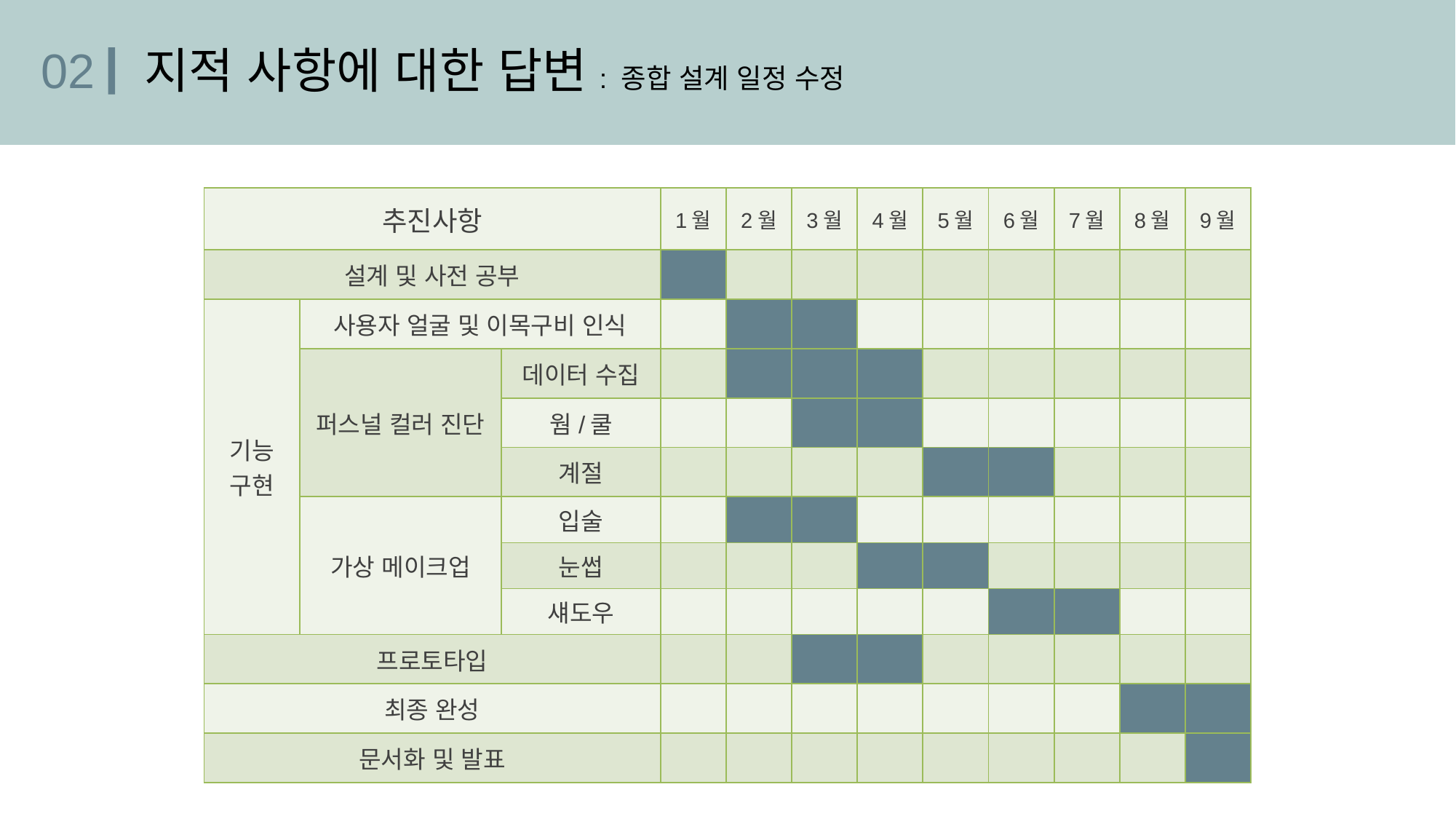

02
 지적 사항에 대한 답변: 종합 설계 일정 수정

| 추진사항 |  |  | 1월 | 2월 | 3월 | 4월 | 5월 | 6월 | 7월 | 8월 | 9월 |
| --- | --- | --- | --- | --- | --- | --- | --- | --- | --- | --- | --- |
| 설계 및 사전 공부 |  |  |  |  |  |  |  |  |  |  |  |
| 기능 구현 | 사용자 얼굴 및 이목구비 인식 |  |  |  |  |  |  |  |  |  |  |
|  | 퍼스널 컬러 진단 | 데이터 수집 |  |  |  |  |  |  |  |  |  |
|  | 퍼스널 컬러 진단 | 웜/쿨 |  |  |  |  |  |  |  |  |  |
|  |  | 계절 |  |  |  |  |  |  |  |  |  |
|  | 가상 메이크업 | 입술 |  |  |  |  |  |  |  |  |  |
|  |  | 눈썹 |  |  |  |  |  |  |  |  |  |
|  |  | 섀도우 |  |  |  |  |  |  |  |  |  |
| 프로토타입 |  |  |  |  |  |  |  |  |  |  |  |
| 최종 완성 |  |  |  |  |  |  |  |  |  |  |  |
| 문서화 및 발표 |  |  |  |  |  |  |  |  |  |  |  |